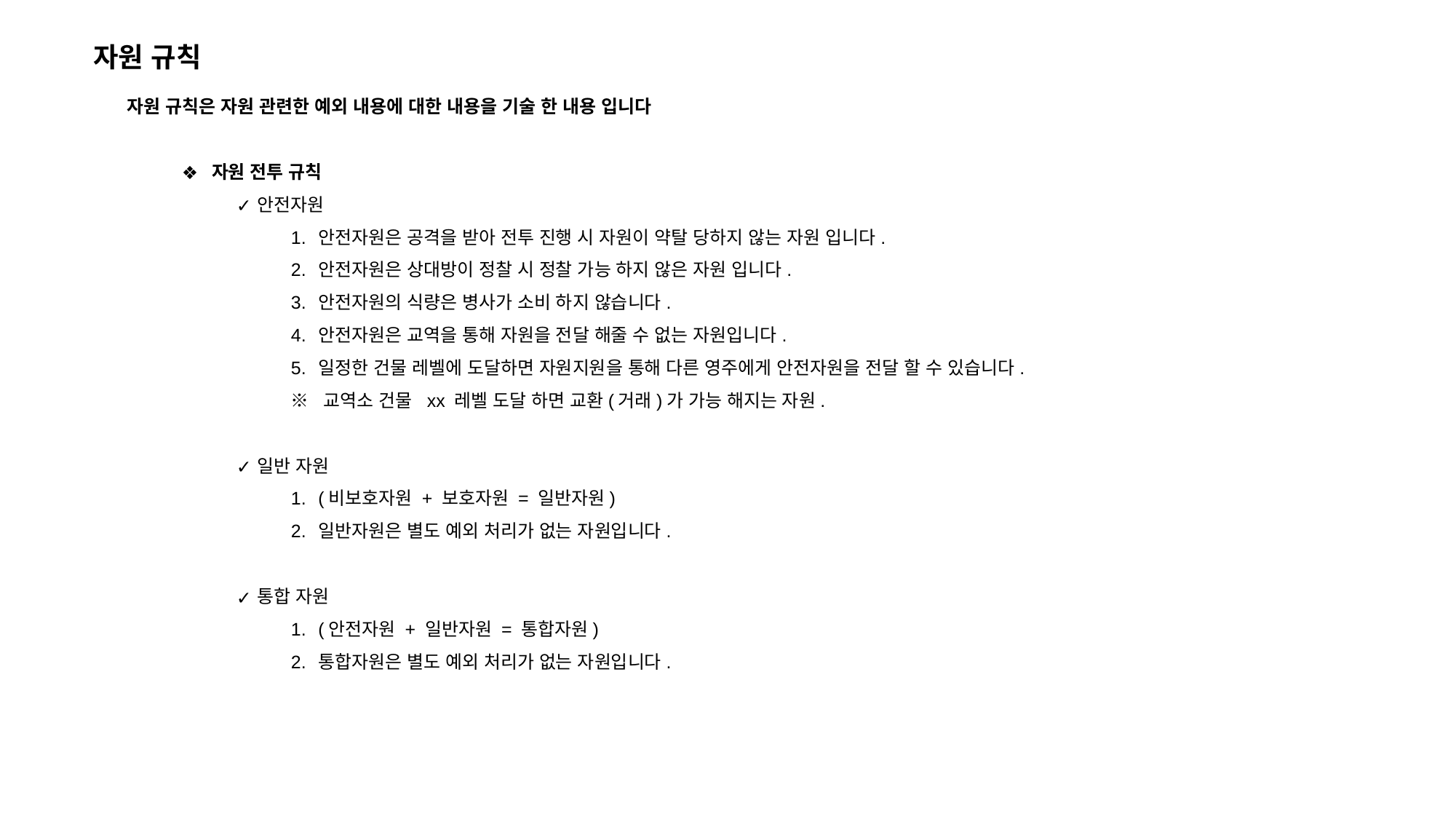

자원 규칙
자원 규칙은 자원 관련한 예외 내용에 대한 내용을 기술 한 내용 입니다

 자원 전투 규칙
안전자원
안전자원은 공격을 받아 전투 진행 시 자원이 약탈 당하지 않는 자원 입니다.
안전자원은 상대방이 정찰 시 정찰 가능 하지 않은 자원 입니다.
안전자원의 식량은 병사가 소비 하지 않습니다.
안전자원은 교역을 통해 자원을 전달 해줄 수 없는 자원입니다.
일정한 건물 레벨에 도달하면 자원지원을 통해 다른 영주에게 안전자원을 전달 할 수 있습니다.
※  교역소 건물  xx 레벨 도달 하면 교환(거래)가 가능 해지는 자원.

일반 자원
(비보호자원 + 보호자원 = 일반자원)
일반자원은 별도 예외 처리가 없는 자원입니다.

통합 자원
(안전자원 + 일반자원 = 통합자원)
통합자원은 별도 예외 처리가 없는 자원입니다.